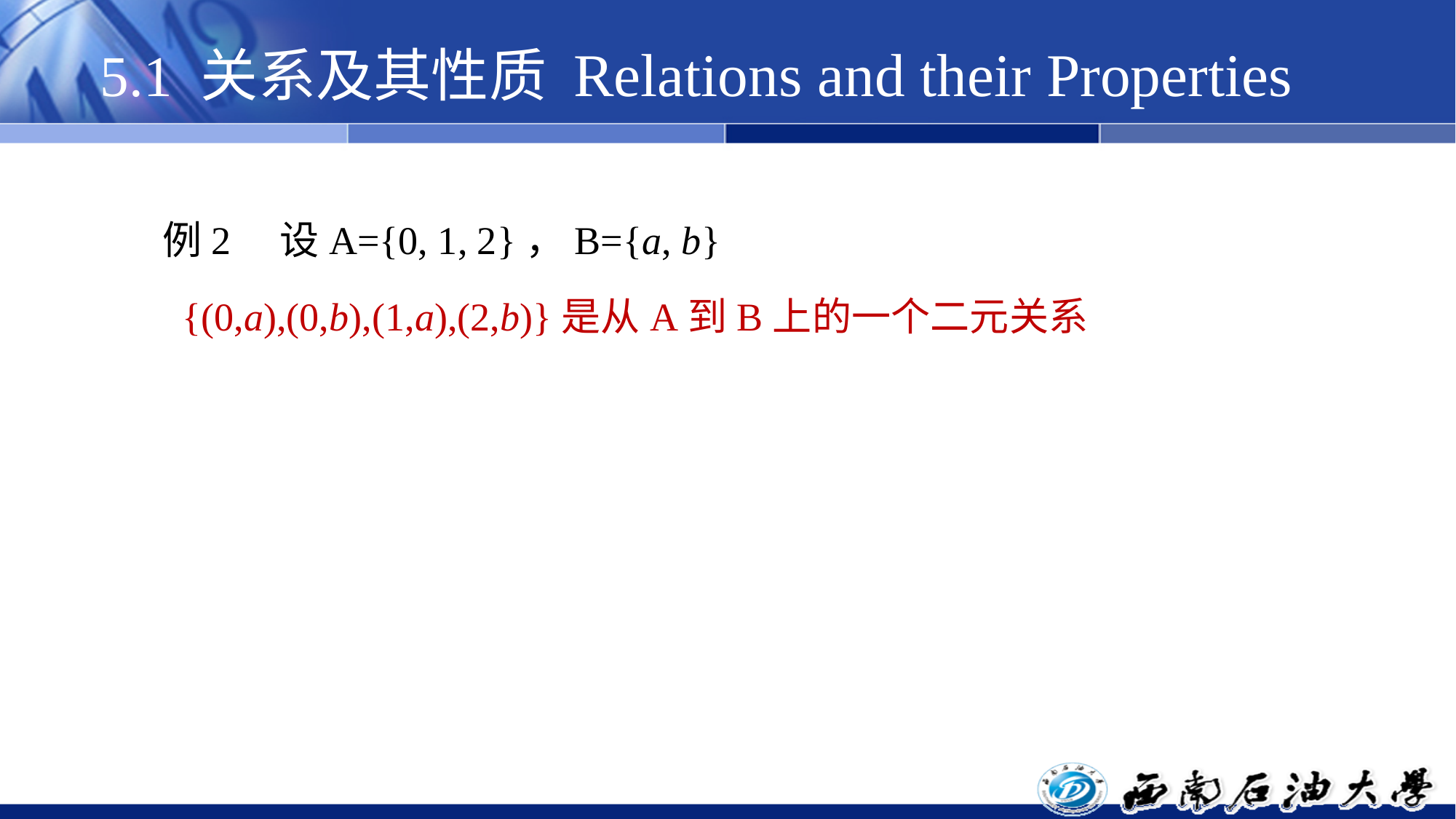

# 5.1 关系及其性质 Relations and their Properties
例2    设A={0, 1, 2}，B={a, b}
  {(0,a),(0,b),(1,a),(2,b)}是从A到B上的一个二元关系